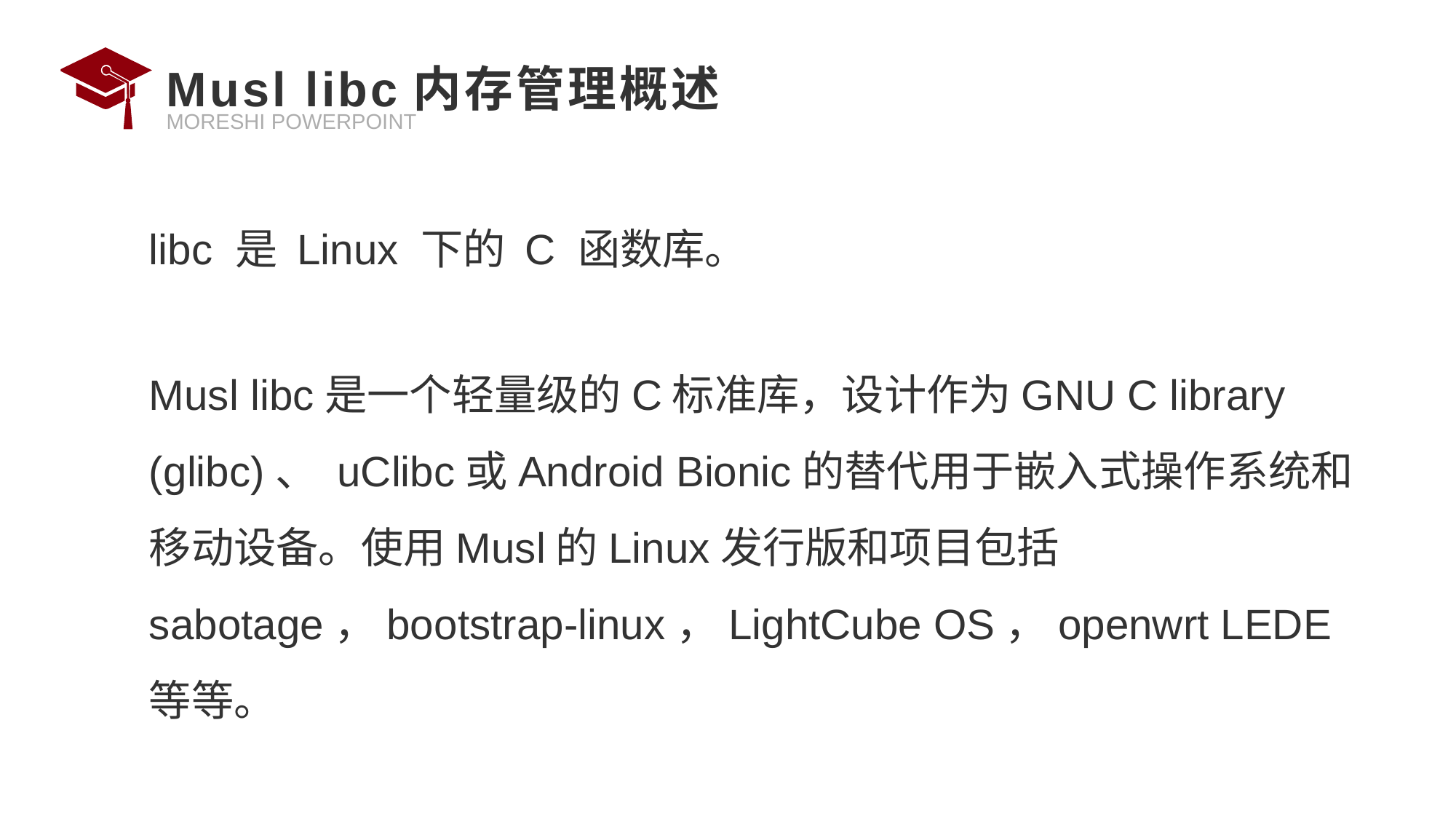

# Musl libc内存管理概述
libc 是 Linux 下的 C 函数库。
Musl libc是一个轻量级的C标准库，设计作为GNU C library (glibc)、 uClibc或Android Bionic的替代用于嵌入式操作系统和移动设备。使用Musl的Linux发行版和项目包括sabotage，bootstrap-linux，LightCube OS，openwrt LEDE 等等。